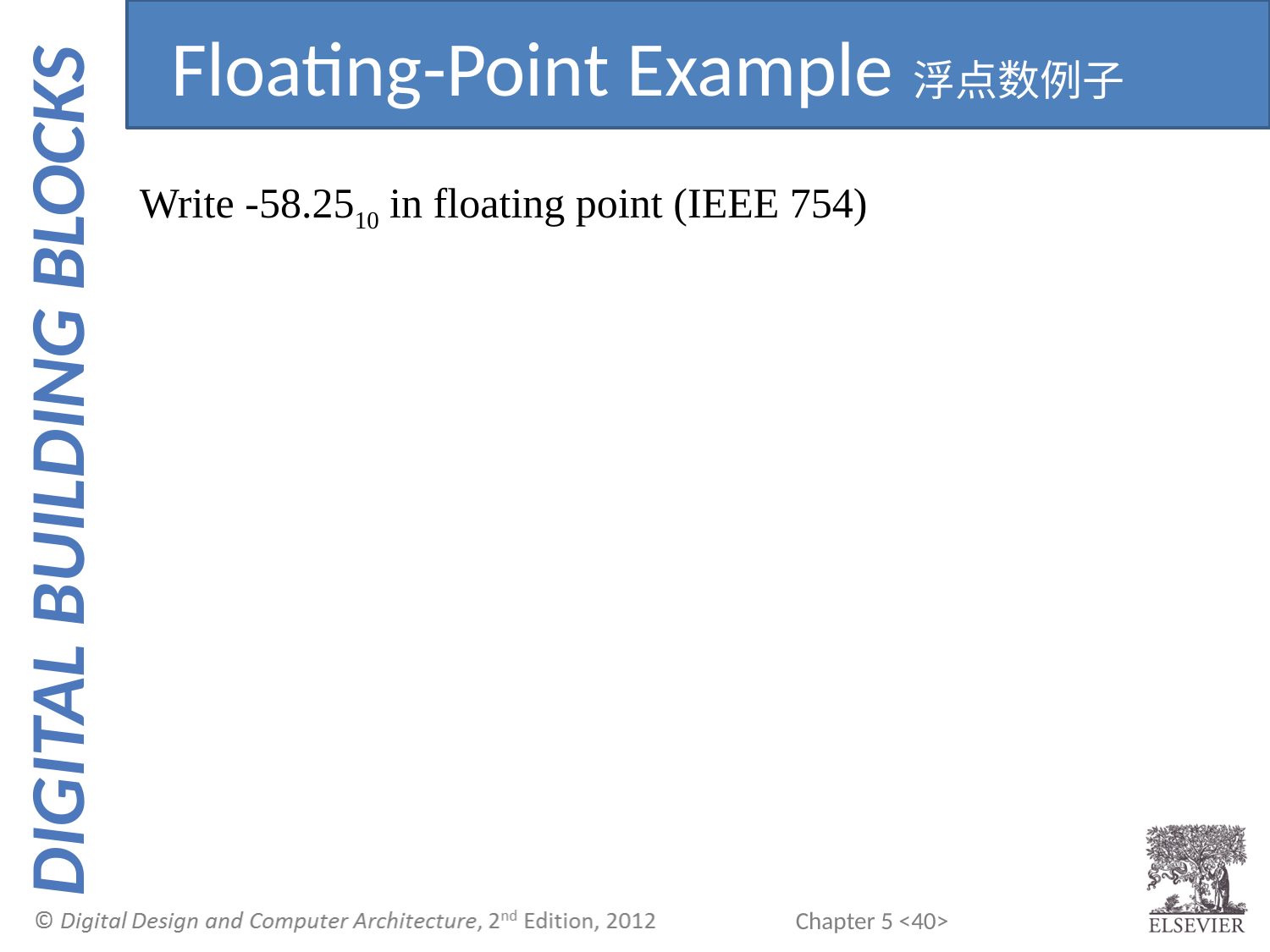

Floating-Point Example浮点数例子

Write -58.2510 in floating point (IEEE 754)